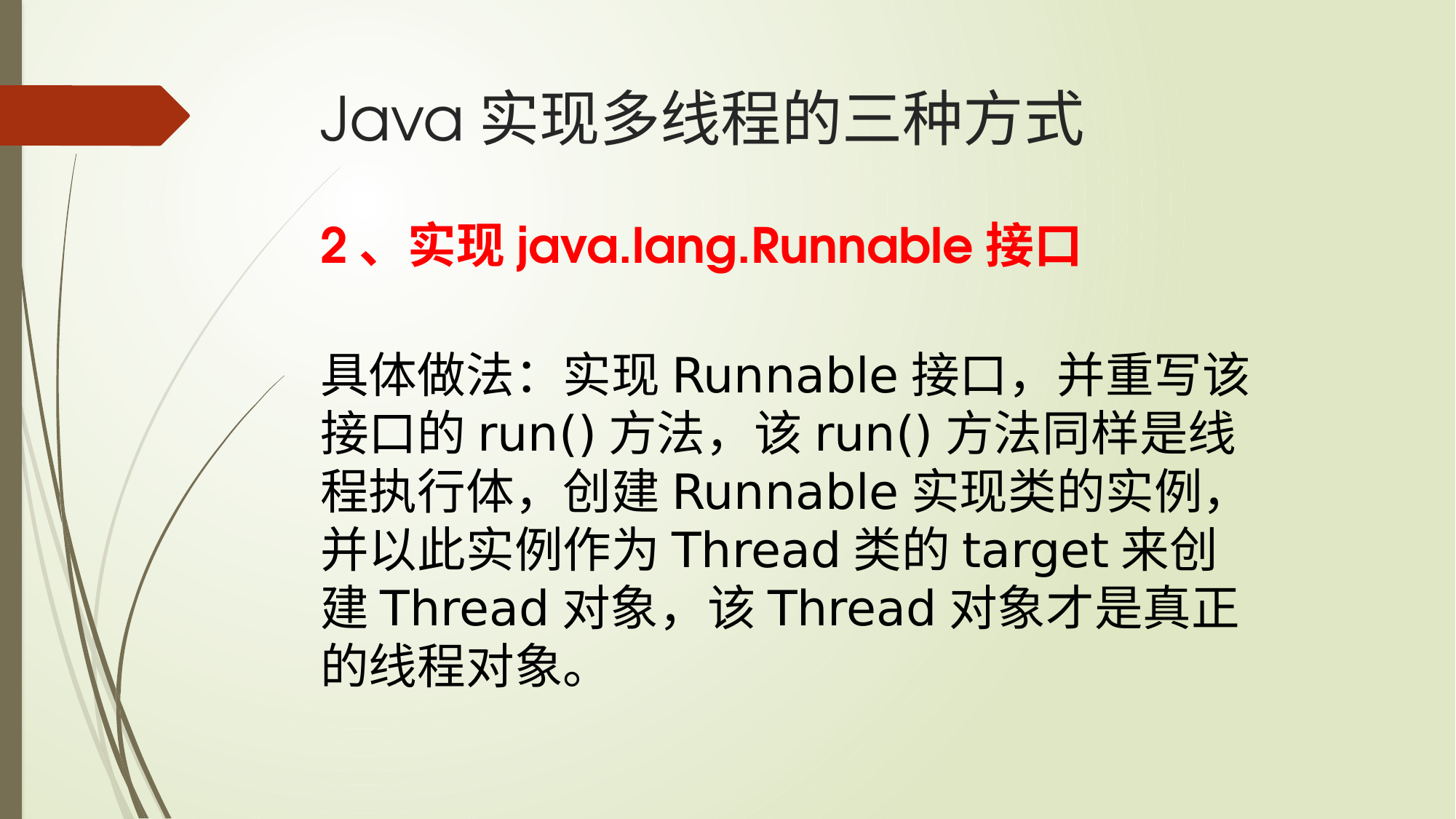

# Java实现多线程的三种方式
2、实现java.lang.Runnable接口
具体做法：实现Runnable接口，并重写该接口的run()方法，该run()方法同样是线程执行体，创建Runnable实现类的实例，并以此实例作为Thread类的target来创建Thread对象，该Thread对象才是真正的线程对象。